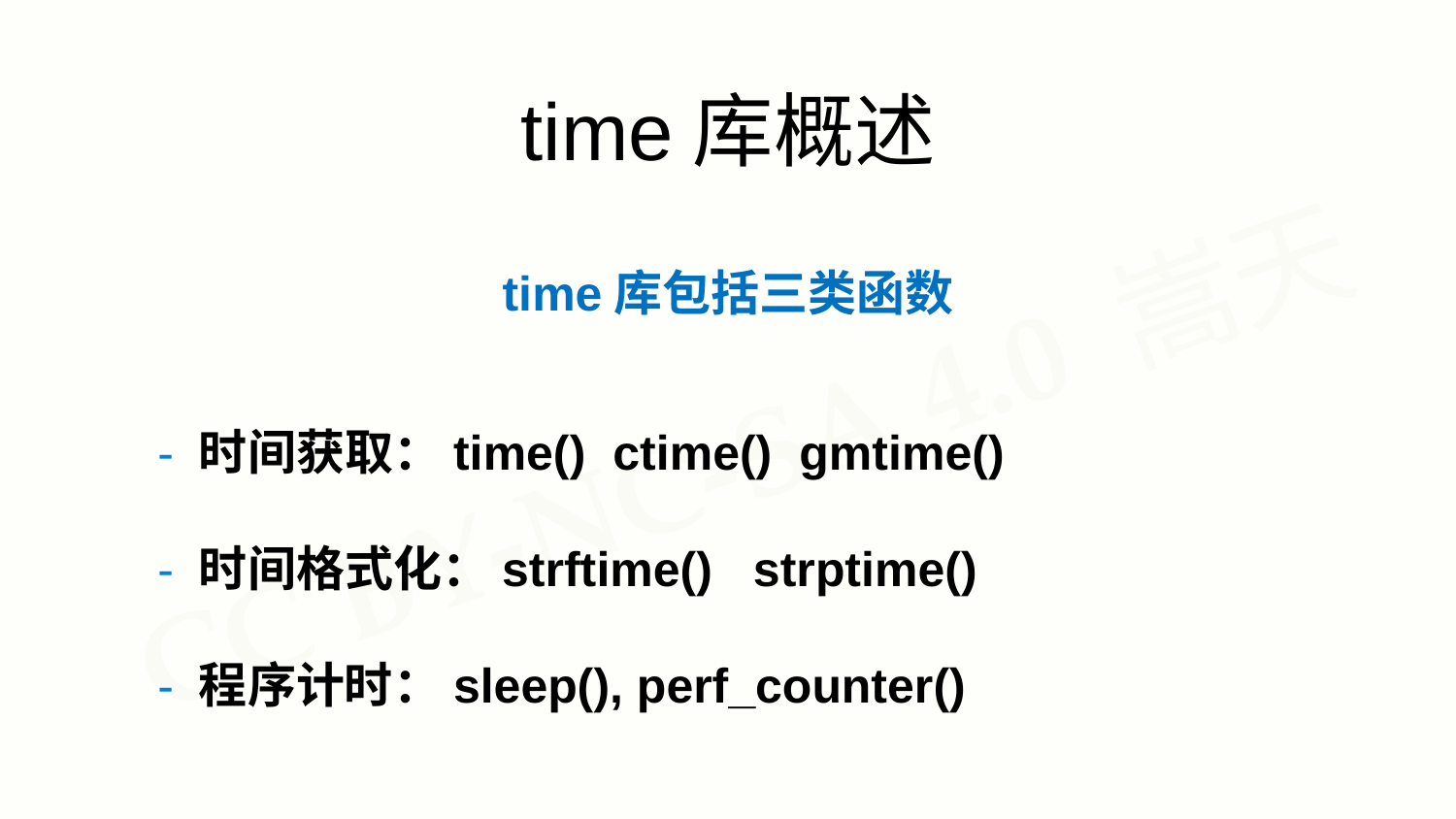

time库概述
time库包括三类函数
- 时间获取：time()  ctime()  gmtime()
- 时间格式化：strftime()   strptime()
- 程序计时：sleep(), perf_counter()